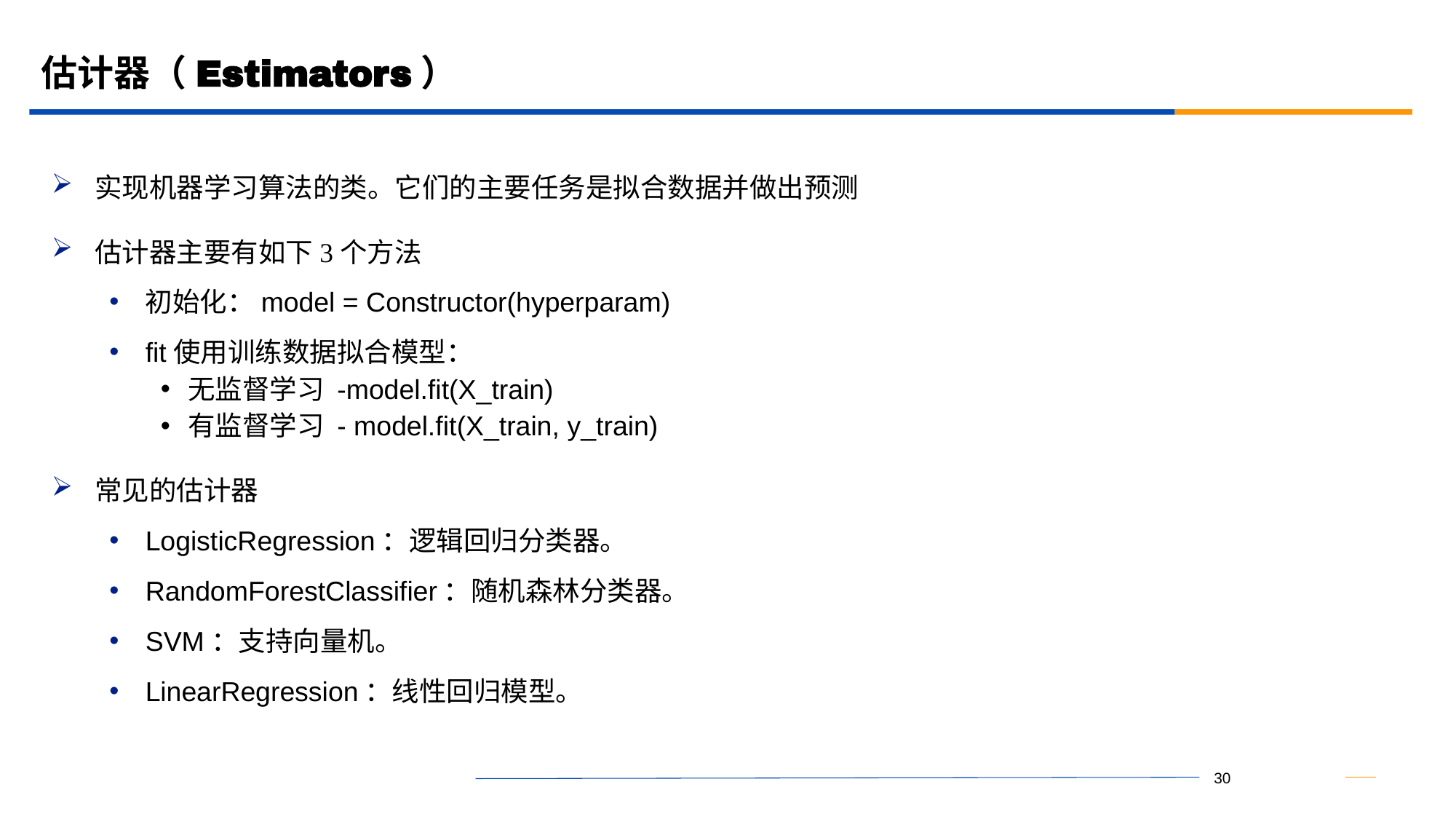

# 估计器（Estimators）
实现机器学习算法的类。它们的主要任务是拟合数据并做出预测
估计器主要有如下3个方法
初始化：model = Constructor(hyperparam)
fit使用训练数据拟合模型：
无监督学习 -model.fit(X_train)
有监督学习 - model.fit(X_train, y_train)
常见的估计器
LogisticRegression：逻辑回归分类器。
RandomForestClassifier：随机森林分类器。
SVM：支持向量机。
LinearRegression：线性回归模型。